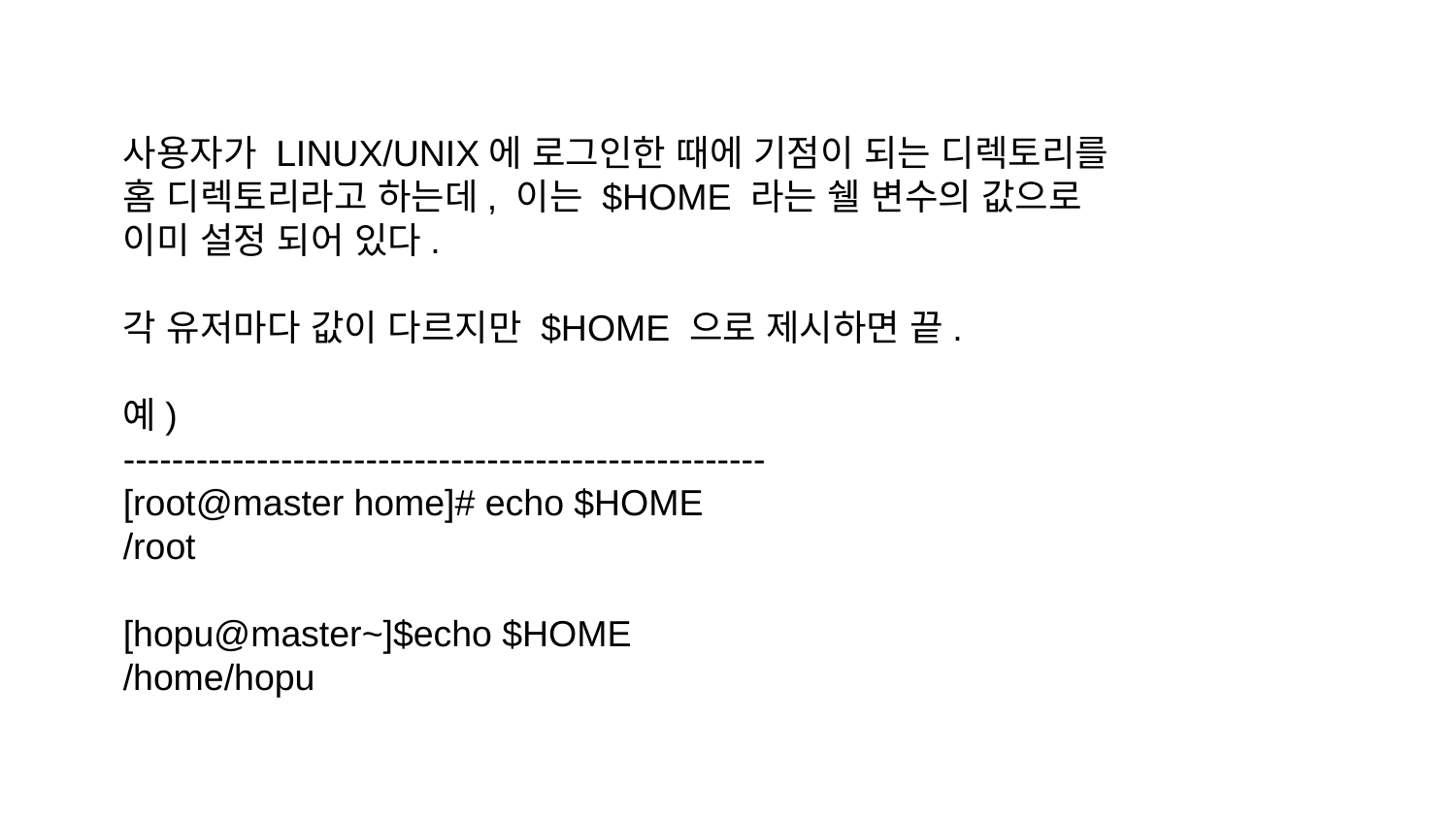

사용자가 LINUX/UNIX에 로그인한 때에 기점이 되는 디렉토리를
홈 디렉토리라고 하는데, 이는 $HOME 라는 쉘 변수의 값으로
이미 설정 되어 있다.

각 유저마다 값이 다르지만 $HOME 으로 제시하면 끝.

예)
-----------------------------------------------------
[root@master home]# echo $HOME
/root

[hopu@master~]$echo $HOME
/home/hopu